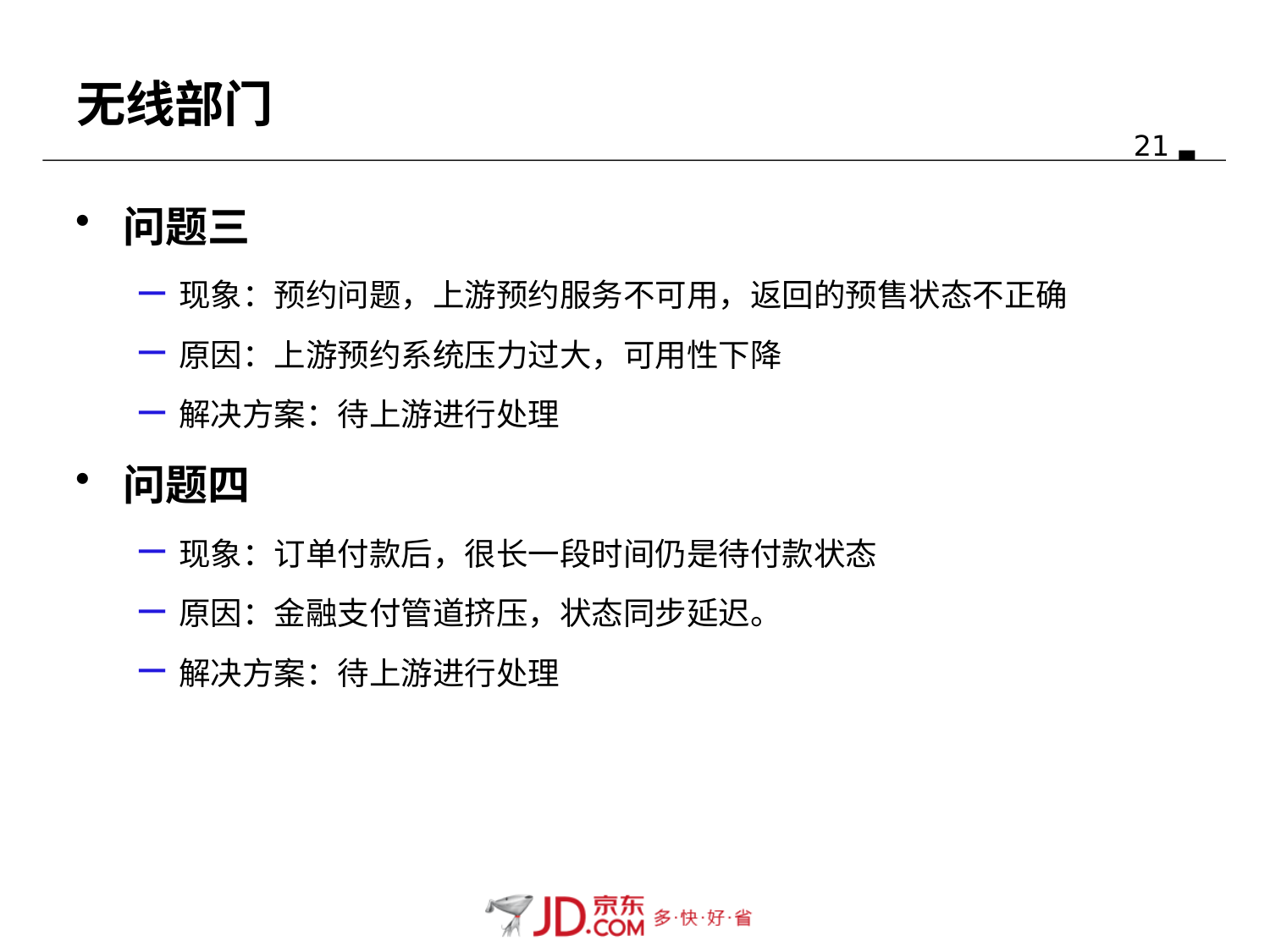

# 无线部门
问题三
现象：预约问题，上游预约服务不可用，返回的预售状态不正确
原因：上游预约系统压力过大，可用性下降
解决方案：待上游进行处理
问题四
现象：订单付款后，很长一段时间仍是待付款状态
原因：金融支付管道挤压，状态同步延迟。
解决方案：待上游进行处理